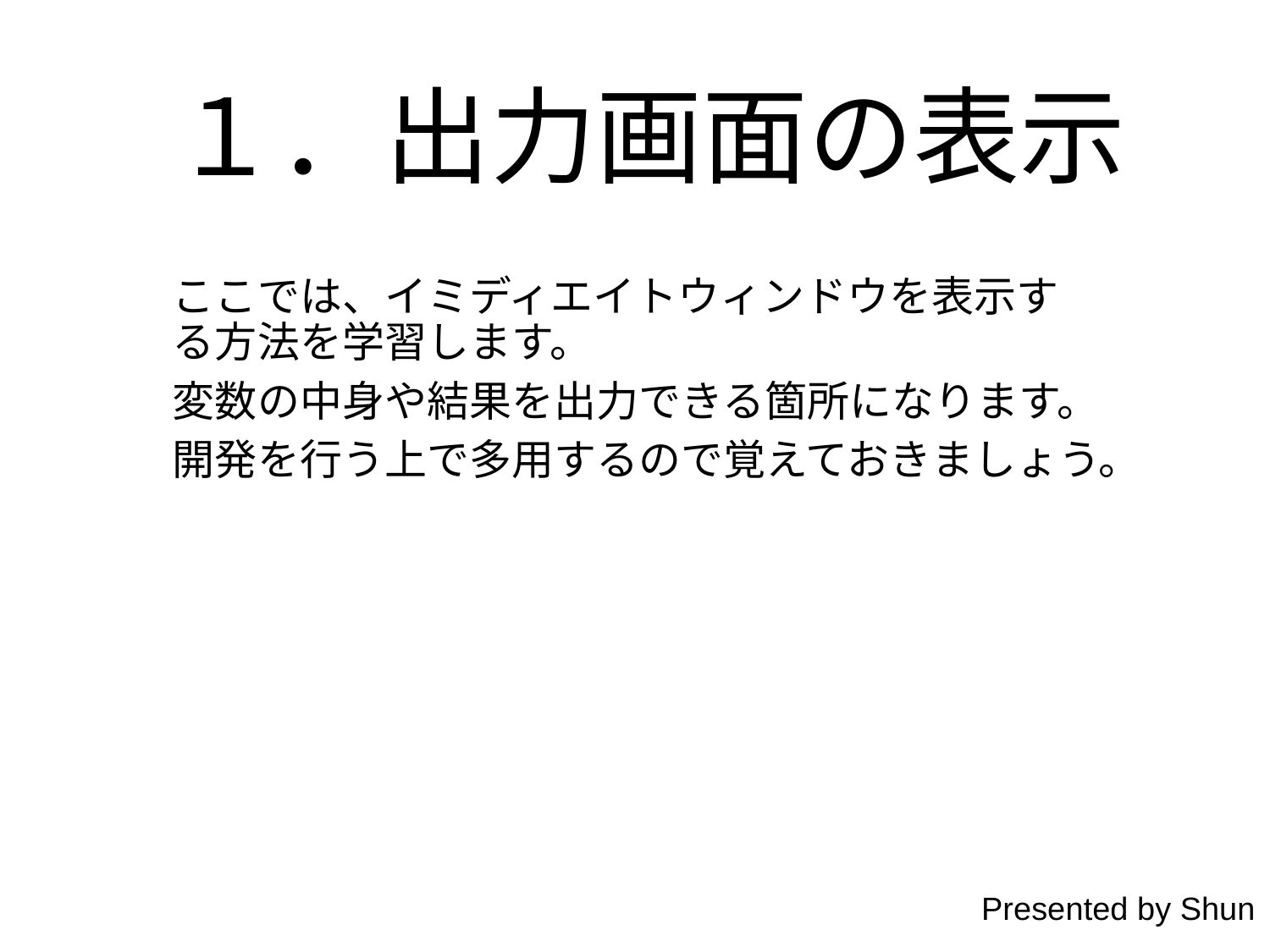

# １．出力画面の表示

ここでは、イミディエイトウィンドウを表示する方法を学習します。
変数の中身や結果を出力できる箇所になります。
開発を行う上で多用するので覚えておきましょう。
Presented by Shun